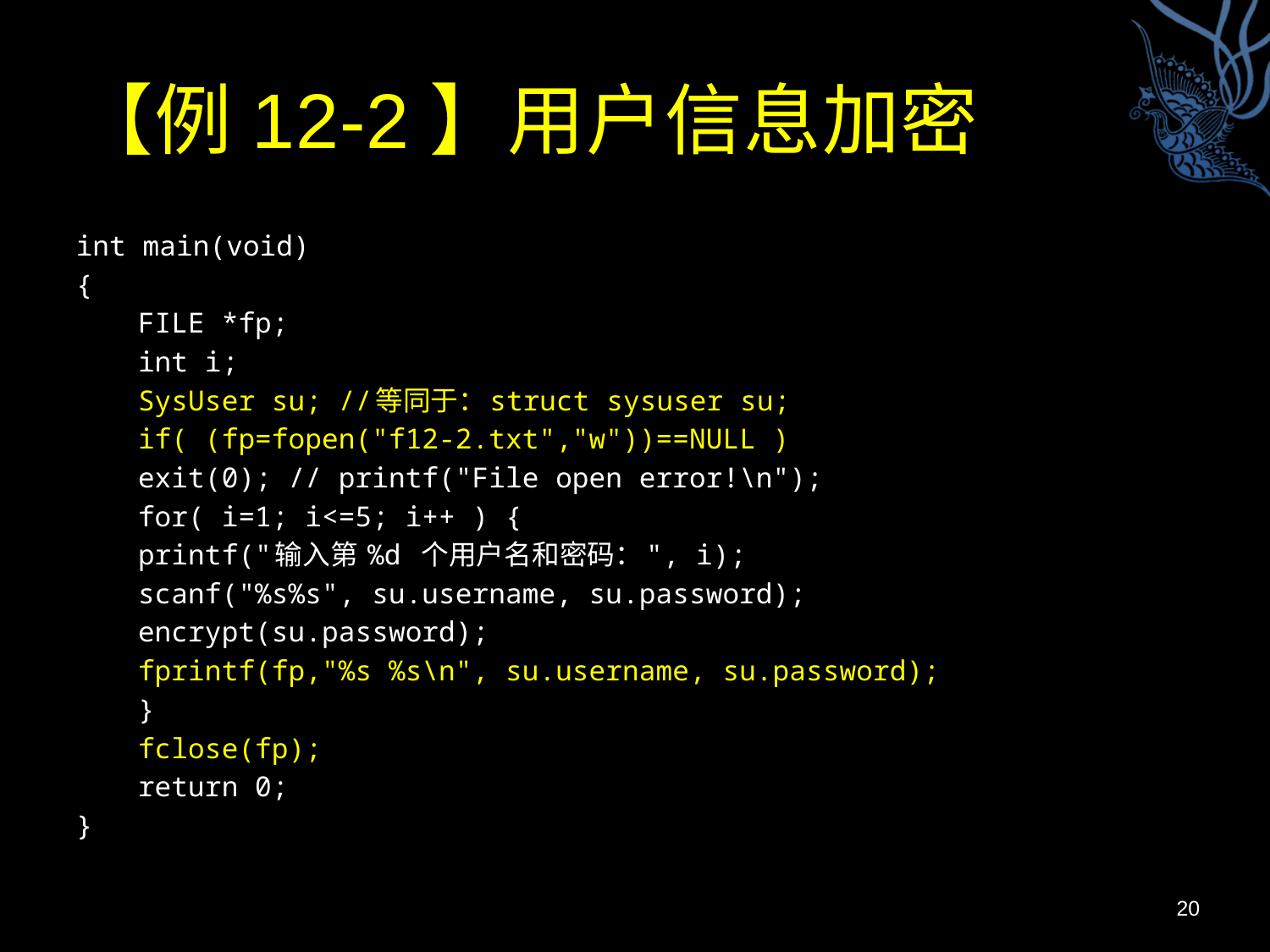

# 【例12-2】用户信息加密
int main(void)
{
	FILE *fp;
	int i;
	SysUser su; //等同于：struct sysuser su;
	if( (fp=fopen("f12-2.txt","w"))==NULL )
		exit(0); // printf("File open error!\n");
	for( i=1; i<=5; i++ ) {
		printf("输入第 %d 个用户名和密码：", i);
		scanf("%s%s", su.username, su.password);
		encrypt(su.password);
		fprintf(fp,"%s %s\n", su.username, su.password);
	}
	fclose(fp);
	return 0;
}
20